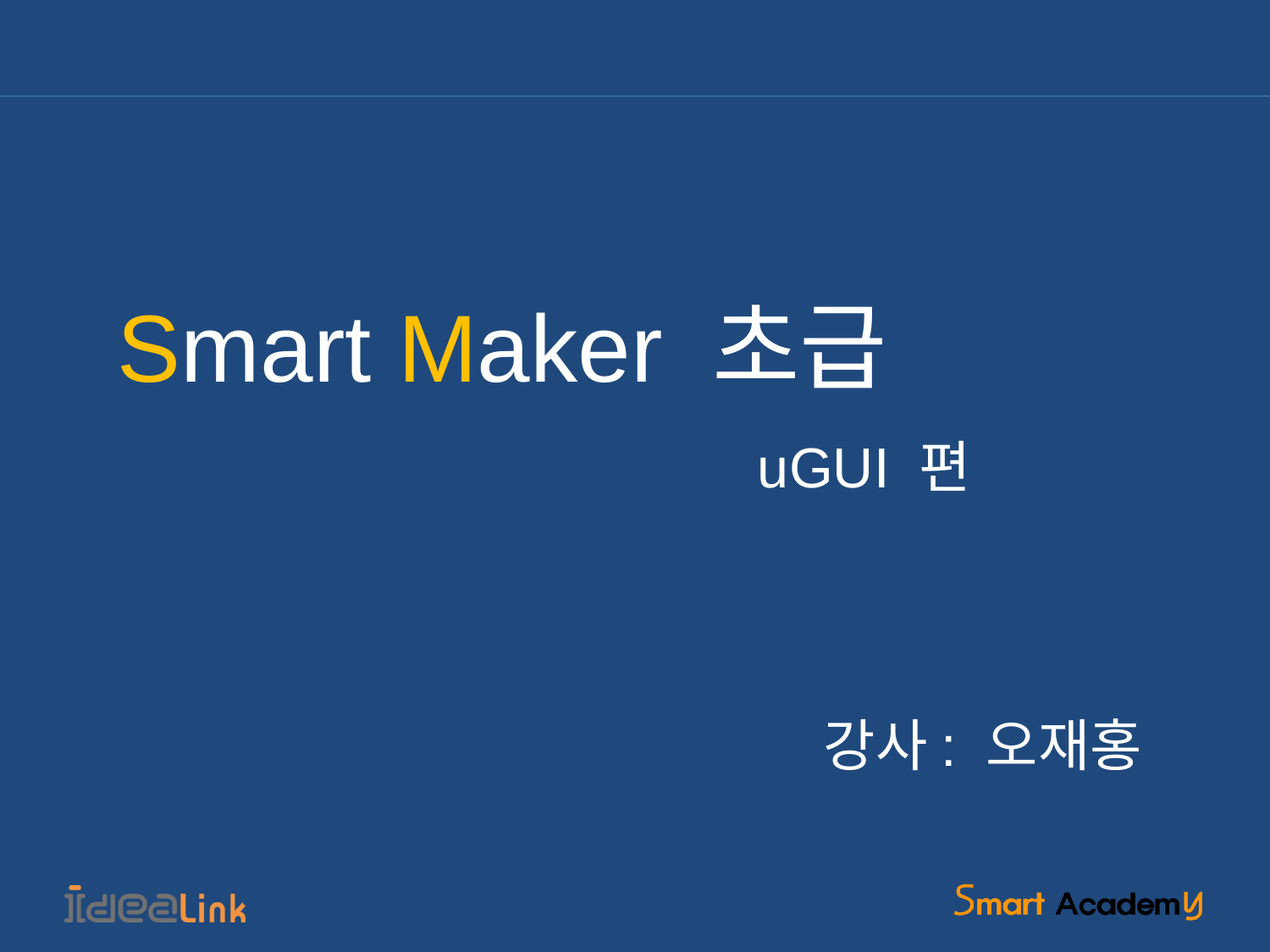

# Smart Maker 초급
uGUI 편
강사: 오재홍